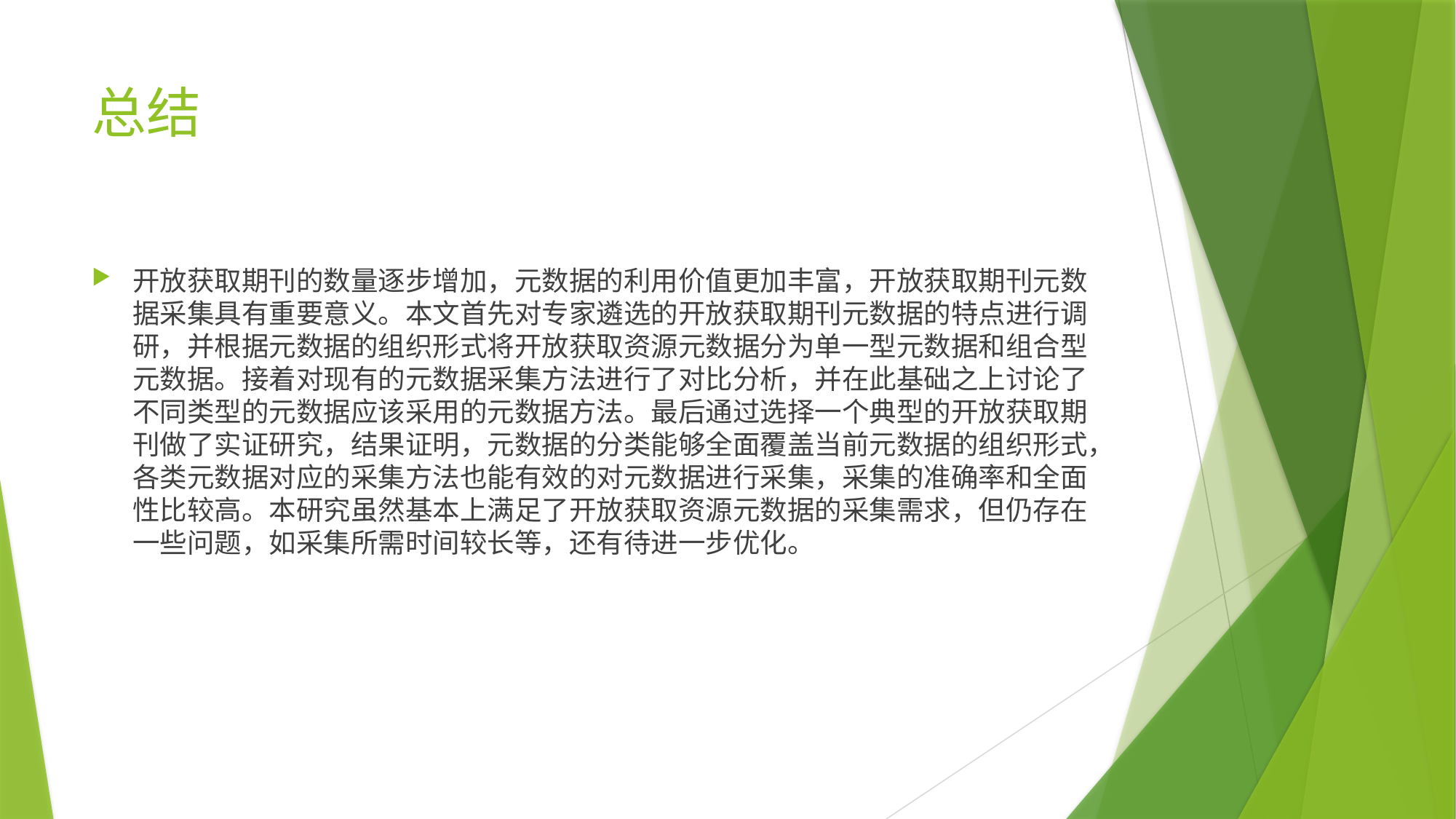

# 总结
开放获取期刊的数量逐步增加，元数据的利用价值更加丰富，开放获取期刊元数据采集具有重要意义。本文首先对专家遴选的开放获取期刊元数据的特点进行调研，并根据元数据的组织形式将开放获取资源元数据分为单一型元数据和组合型元数据。接着对现有的元数据采集方法进行了对比分析，并在此基础之上讨论了不同类型的元数据应该采用的元数据方法。最后通过选择一个典型的开放获取期刊做了实证研究，结果证明，元数据的分类能够全面覆盖当前元数据的组织形式，各类元数据对应的采集方法也能有效的对元数据进行采集，采集的准确率和全面性比较高。本研究虽然基本上满足了开放获取资源元数据的采集需求，但仍存在一些问题，如采集所需时间较长等，还有待进一步优化。